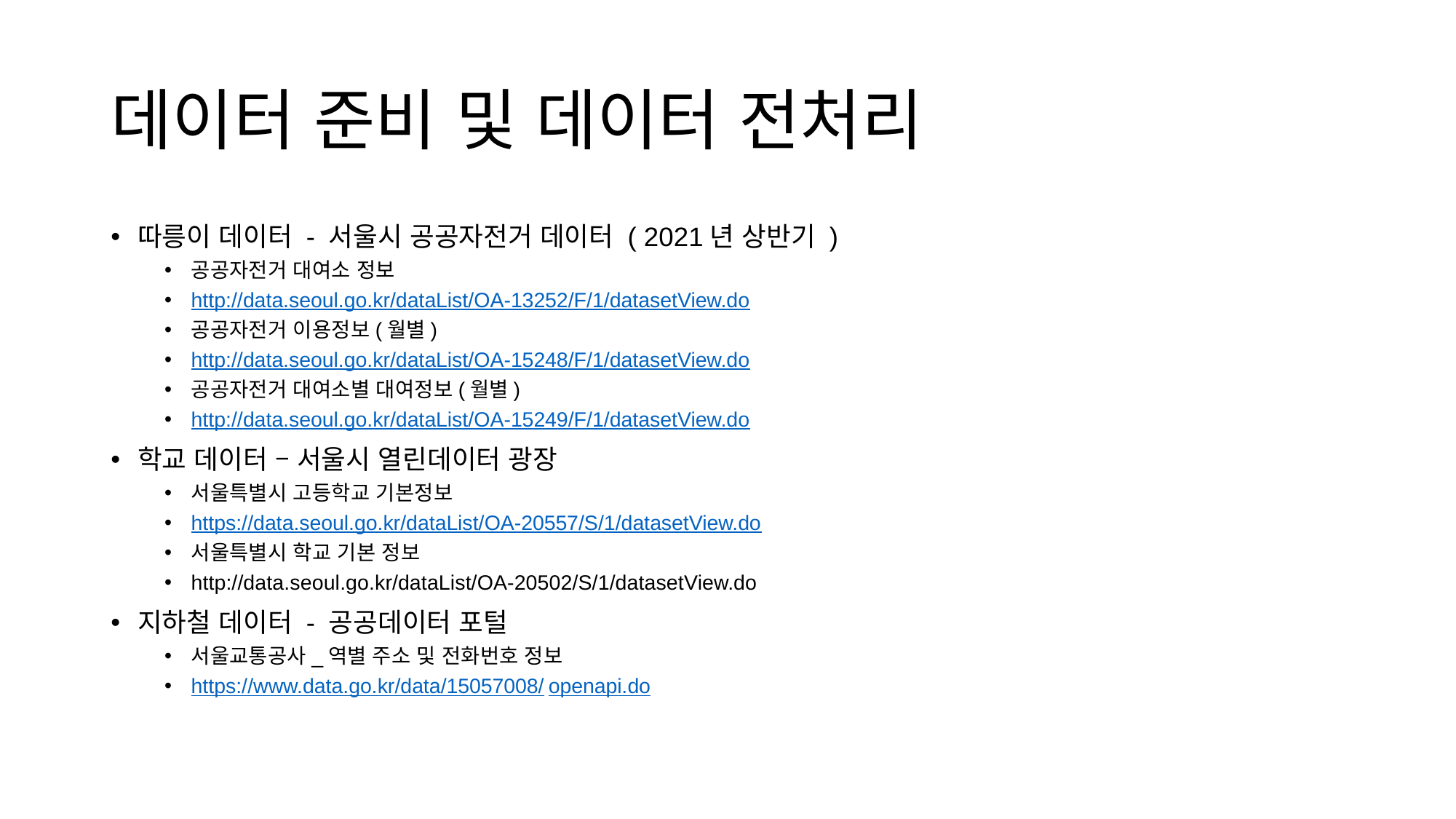

# 데이터 준비 및 데이터 전처리
따릉이 데이터 - 서울시 공공자전거 데이터 ( 2021년 상반기 )
공공자전거 대여소 정보
http://data.seoul.go.kr/dataList/OA-13252/F/1/datasetView.do
공공자전거 이용정보(월별)
http://data.seoul.go.kr/dataList/OA-15248/F/1/datasetView.do
공공자전거 대여소별 대여정보(월별)
http://data.seoul.go.kr/dataList/OA-15249/F/1/datasetView.do
학교 데이터 – 서울시 열린데이터 광장
서울특별시 고등학교 기본정보
https://data.seoul.go.kr/dataList/OA-20557/S/1/datasetView.do
서울특별시 학교 기본 정보
http://data.seoul.go.kr/dataList/OA-20502/S/1/datasetView.do
지하철 데이터 - 공공데이터 포털
서울교통공사_역별 주소 및 전화번호 정보
https://www.data.go.kr/data/15057008/openapi.do